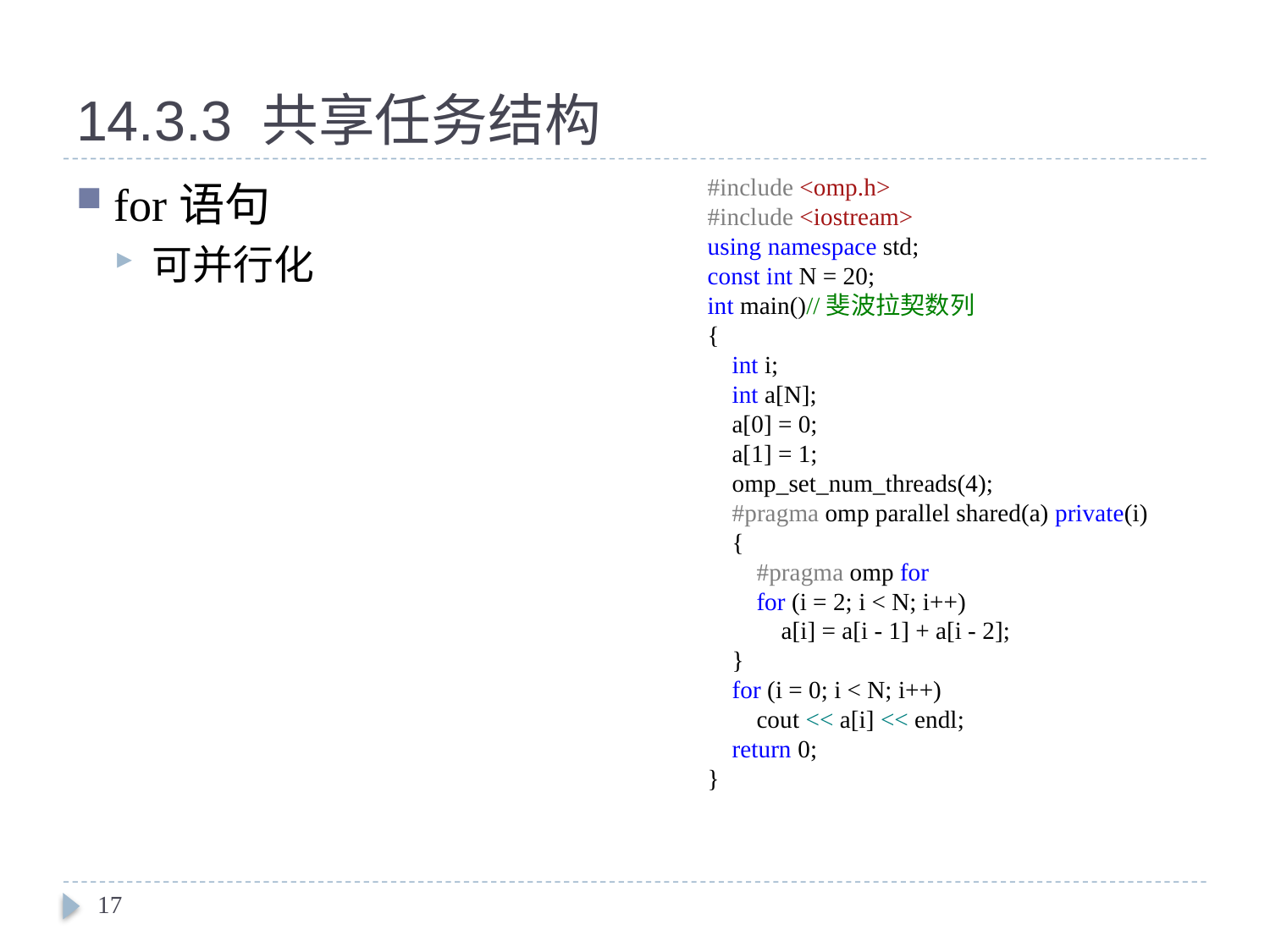

# 14.3.3 共享任务结构
#include <omp.h>
#include <iostream>
using namespace std;
const int N = 20;
int main()//斐波拉契数列
{
    int i;
    int a[N];
    a[0] = 0;
    a[1] = 1;
    omp_set_num_threads(4);
    #pragma omp parallel shared(a) private(i)
    {
        #pragma omp for
        for (i = 2; i < N; i++)
            a[i] = a[i - 1] + a[i - 2];
    }
    for (i = 0; i < N; i++)
        cout << a[i] << endl;
    return 0;
}
for语句
可并行化
17